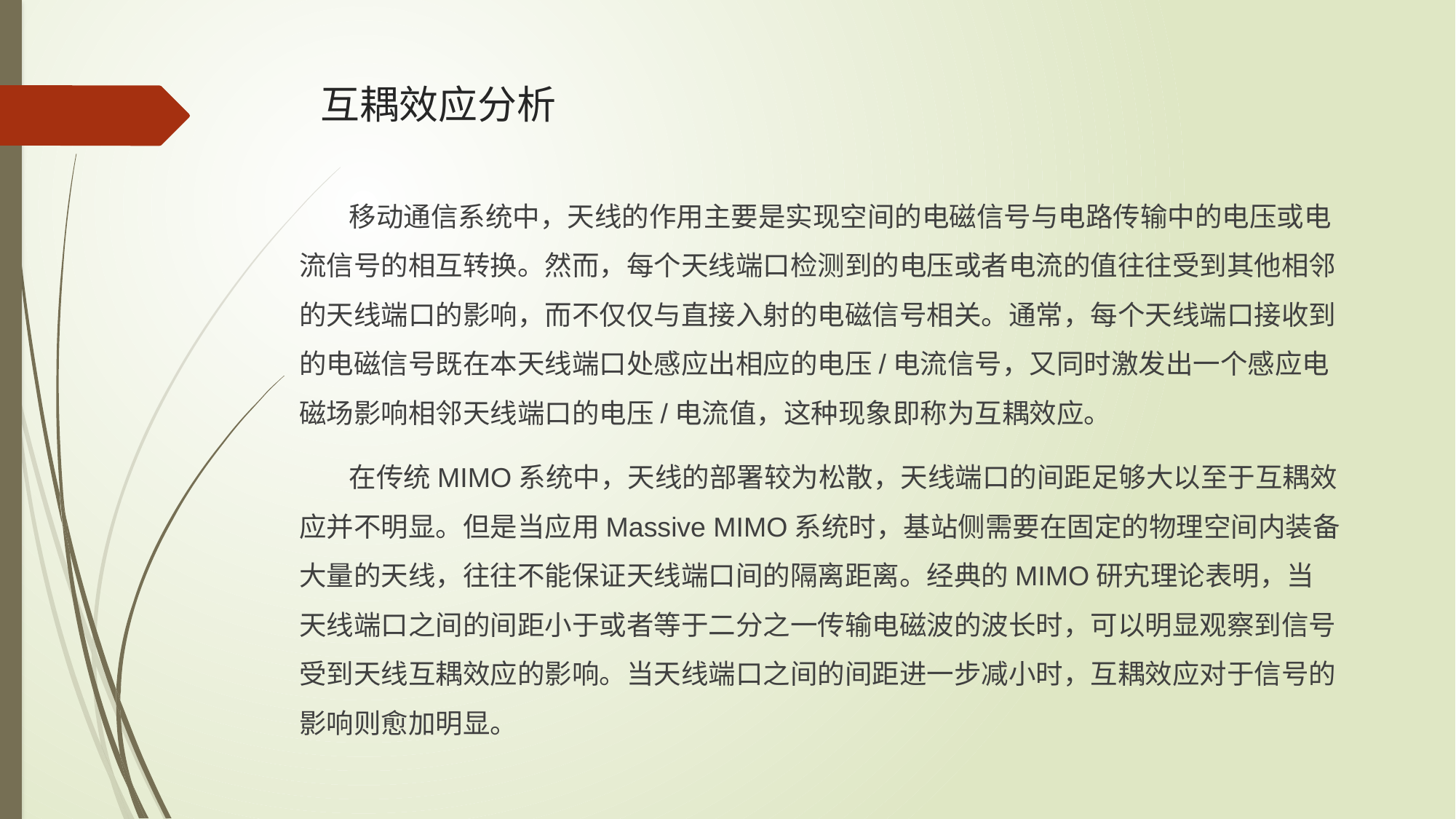

# 互耦效应分析
       移动通信系统中，天线的作用主要是实现空间的电磁信号与电路传输中的电压或电流信号的相互转换。然而，每个天线端口检测到的电压或者电流的值往往受到其他相邻的天线端口的影响，而不仅仅与直接入射的电磁信号相关。通常，每个天线端口接收到的电磁信号既在本天线端口处感应出相应的电压/电流信号，又同时激发出一个感应电磁场影响相邻天线端口的电压/电流值，这种现象即称为互耦效应。
       在传统MIMO系统中，天线的部署较为松散，天线端口的间距足够大以至于互耦效应并不明显。但是当应用Massive MIMO系统时，基站侧需要在固定的物理空间内装备大量的天线，往往不能保证天线端口间的隔离距离。经典的MIMO研宄理论表明，当天线端口之间的间距小于或者等于二分之一传输电磁波的波长时，可以明显观察到信号受到天线互耦效应的影响。当天线端口之间的间距进一步减小时，互耦效应对于信号的影响则愈加明显。